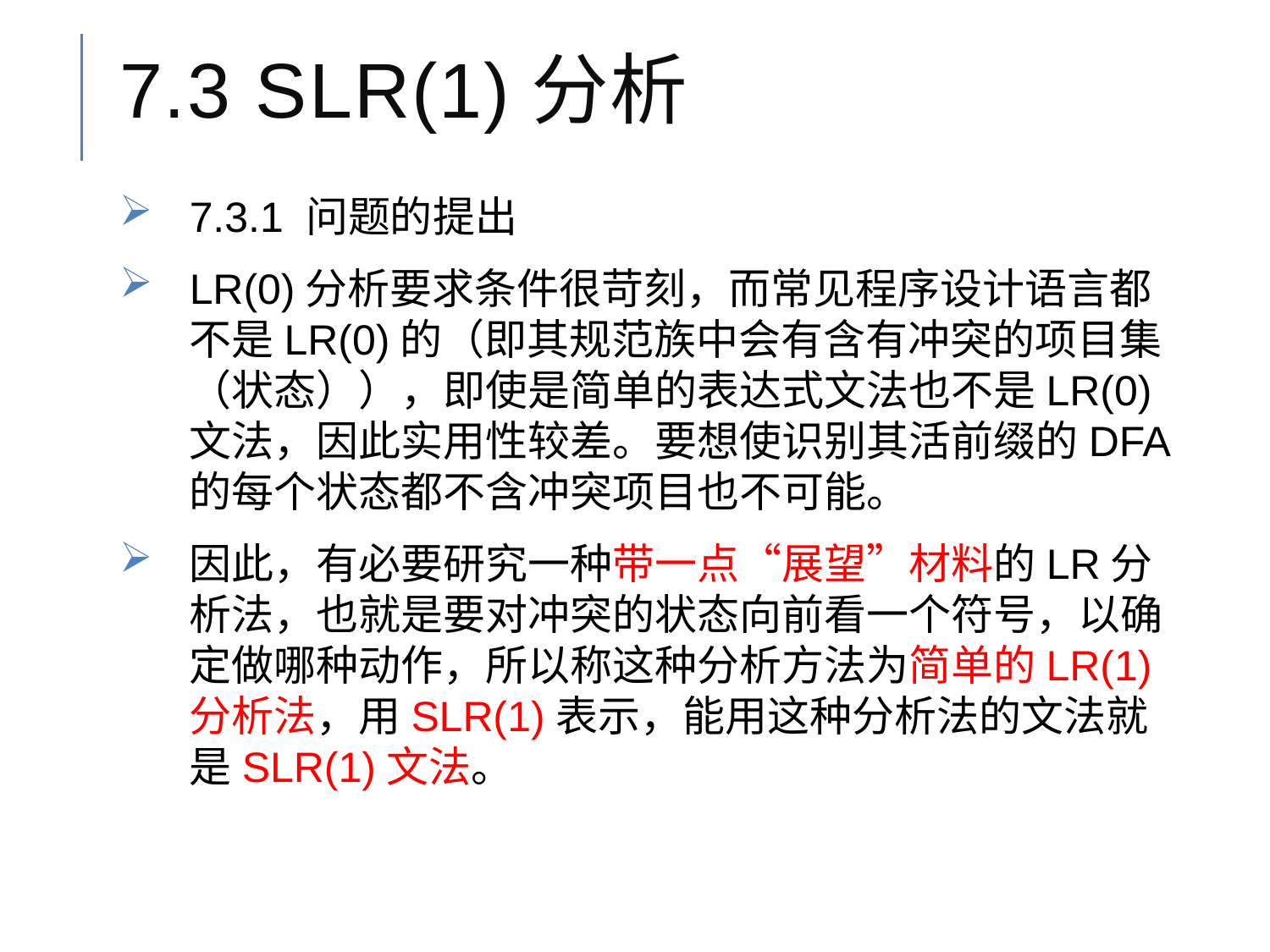

# 7.3 SLR(1)分析
7.3.1 问题的提出
LR(0)分析要求条件很苛刻，而常见程序设计语言都不是LR(0)的（即其规范族中会有含有冲突的项目集（状态）），即使是简单的表达式文法也不是LR(0)文法，因此实用性较差。要想使识别其活前缀的DFA的每个状态都不含冲突项目也不可能。
因此，有必要研究一种带一点“展望”材料的LR分析法，也就是要对冲突的状态向前看一个符号，以确定做哪种动作，所以称这种分析方法为简单的LR(1)分析法，用SLR(1)表示，能用这种分析法的文法就是SLR(1)文法。
56